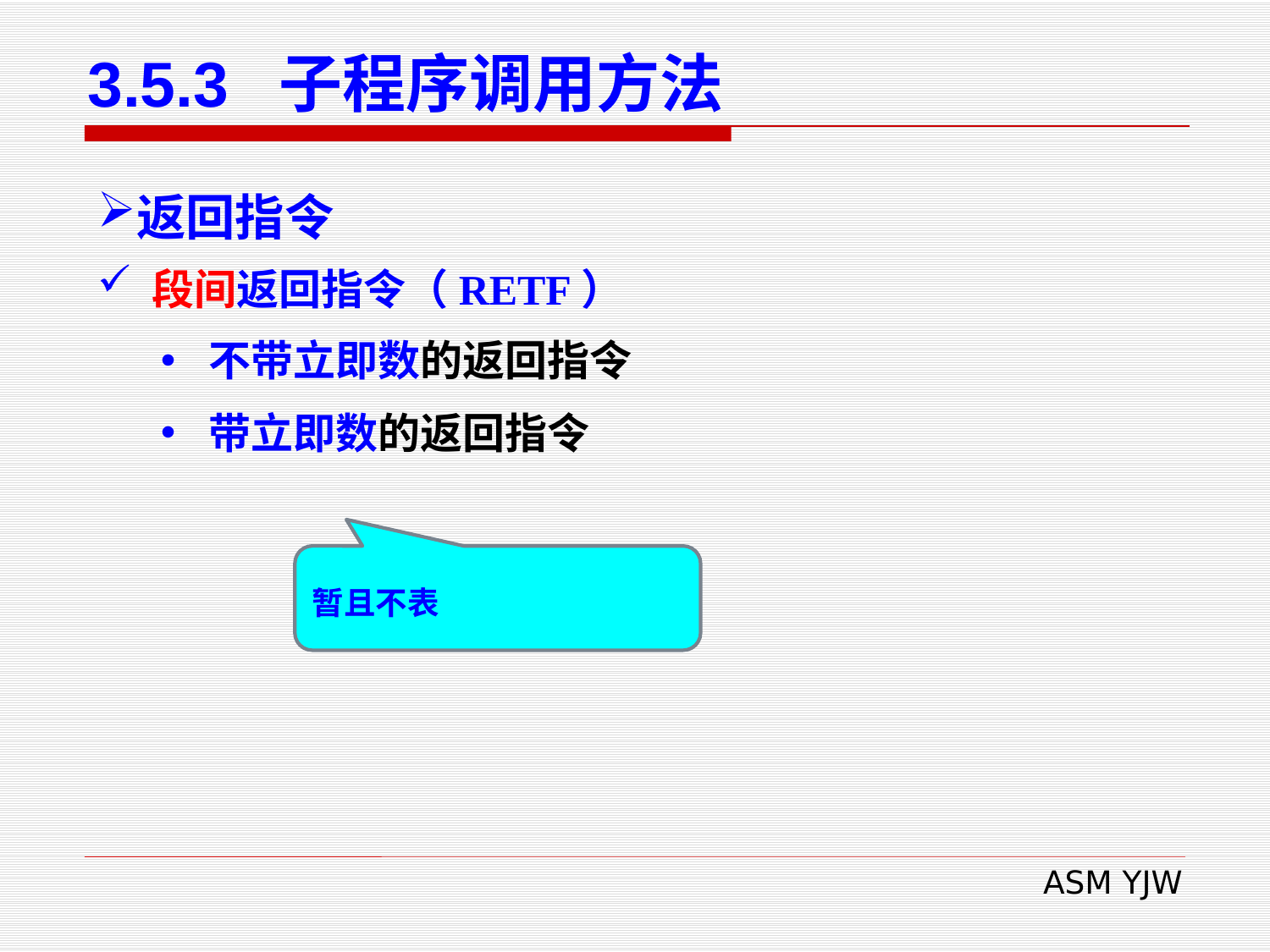

# 3.5.3  子程序调用方法
返回指令
 段间返回指令（RETF）
不带立即数的返回指令
带立即数的返回指令
暂且不表